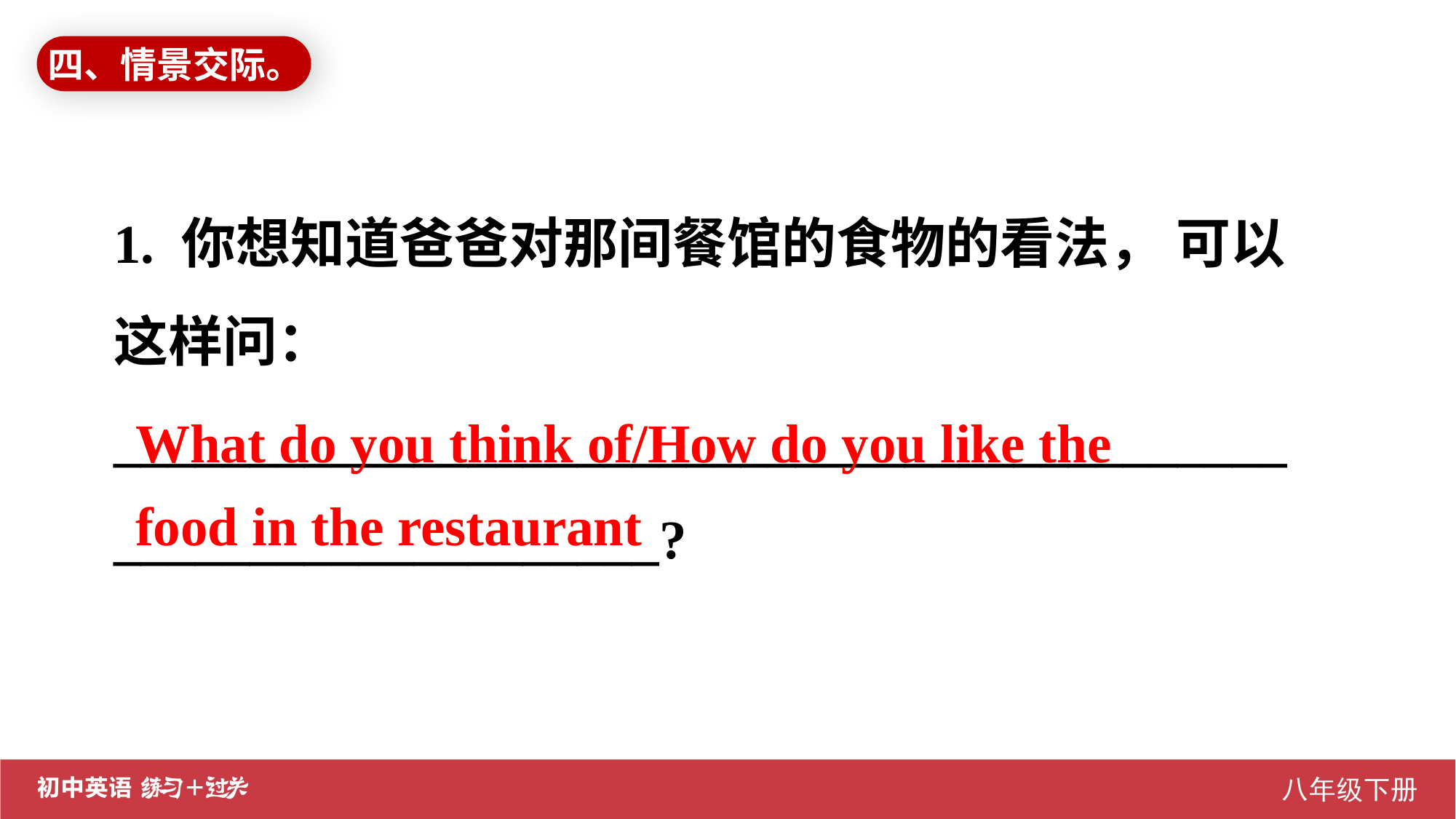

四、情景交际。
1. 你想知道爸爸对那间餐馆的食物的看法， 可以这样问：
_______________________________________________________________?
What do you think of/How do you like the food in the restaurant